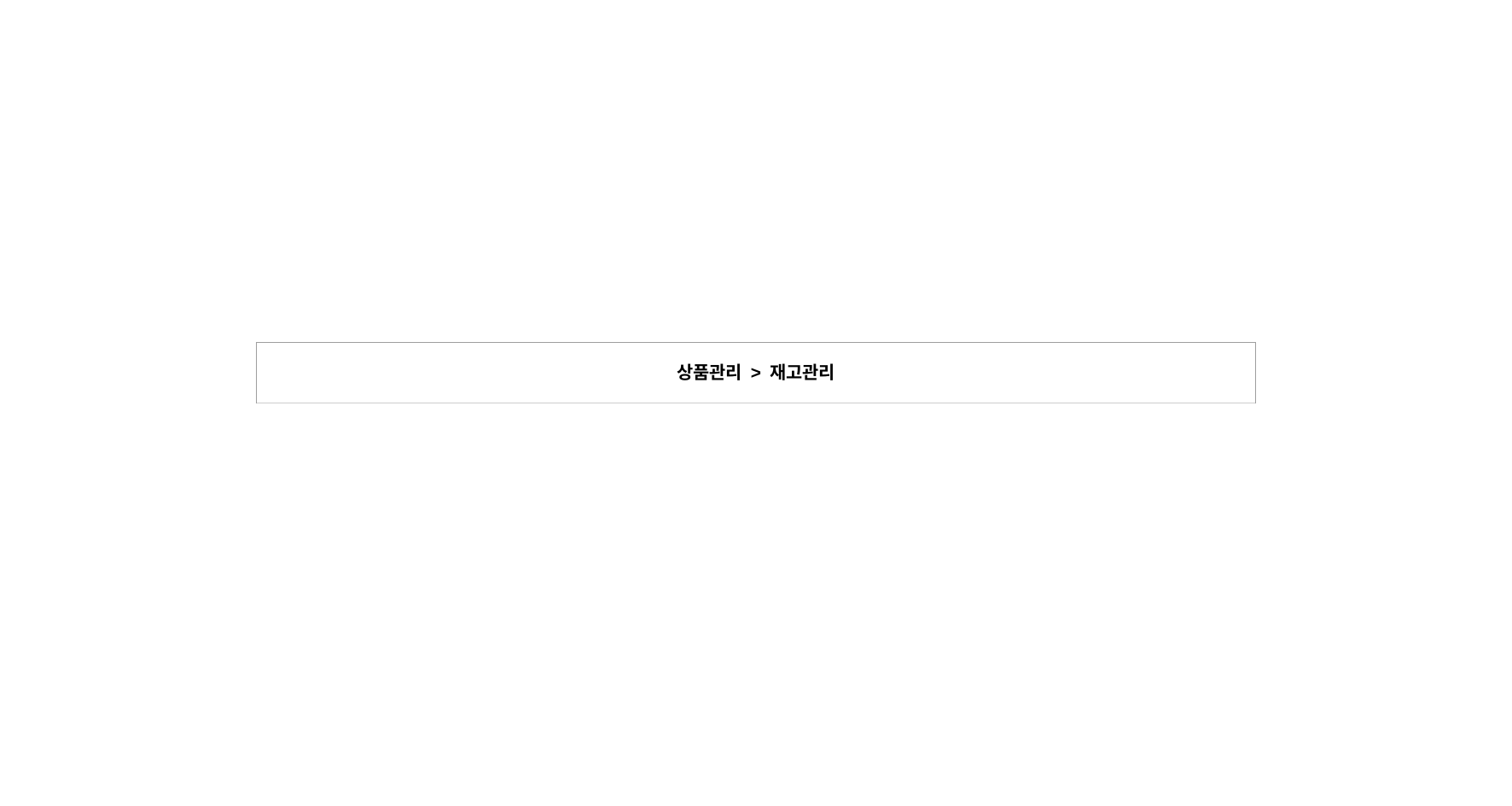

| 상품관리 > 재고관리 |
| --- |